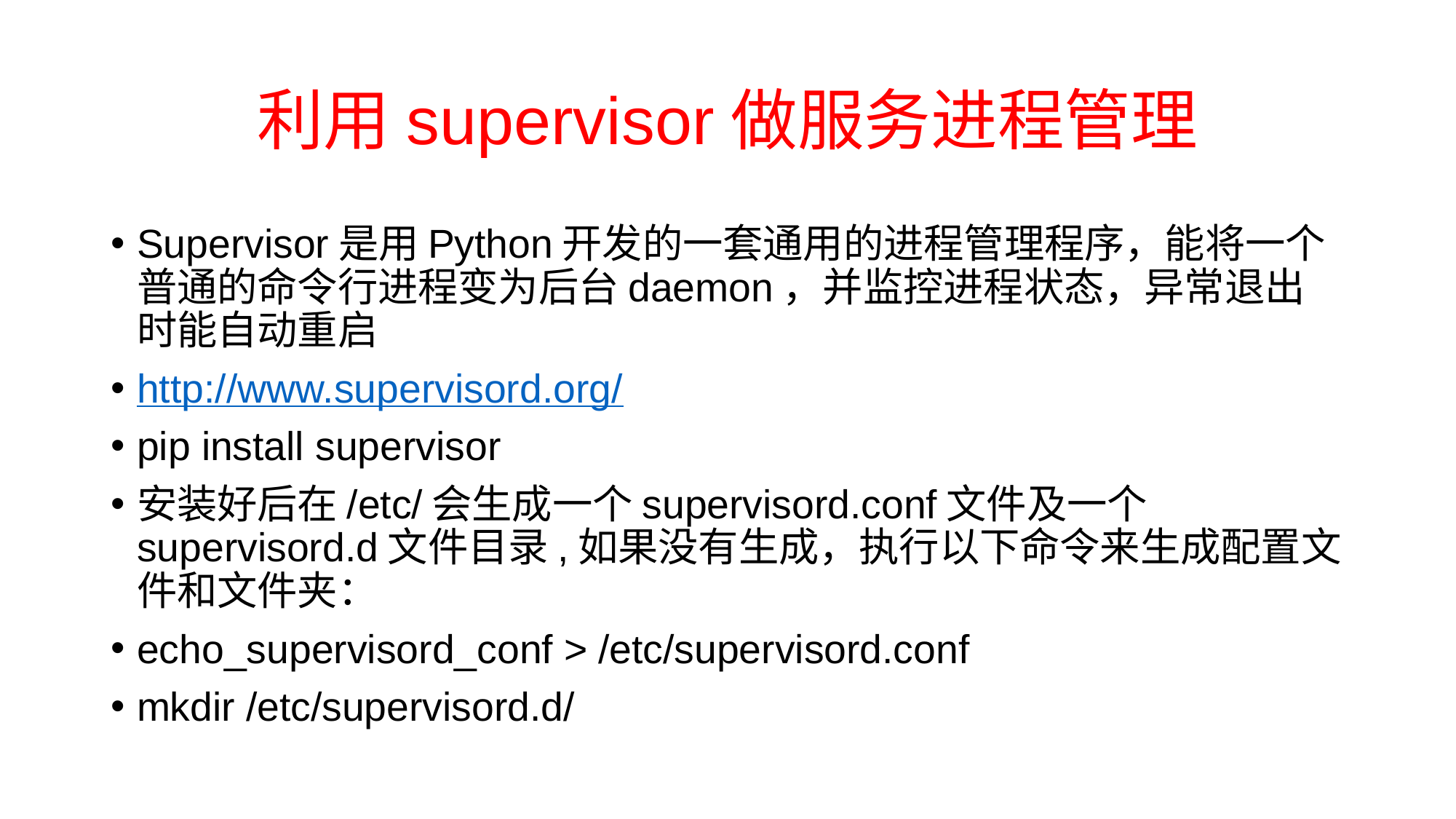

# 利用supervisor做服务进程管理
Supervisor是用Python开发的一套通用的进程管理程序，能将一个普通的命令行进程变为后台daemon，并监控进程状态，异常退出时能自动重启
http://www.supervisord.org/
pip install supervisor
安装好后在/etc/会生成一个supervisord.conf文件及一个supervisord.d文件目录,如果没有生成，执行以下命令来生成配置文件和文件夹：
echo_supervisord_conf > /etc/supervisord.conf
mkdir /etc/supervisord.d/